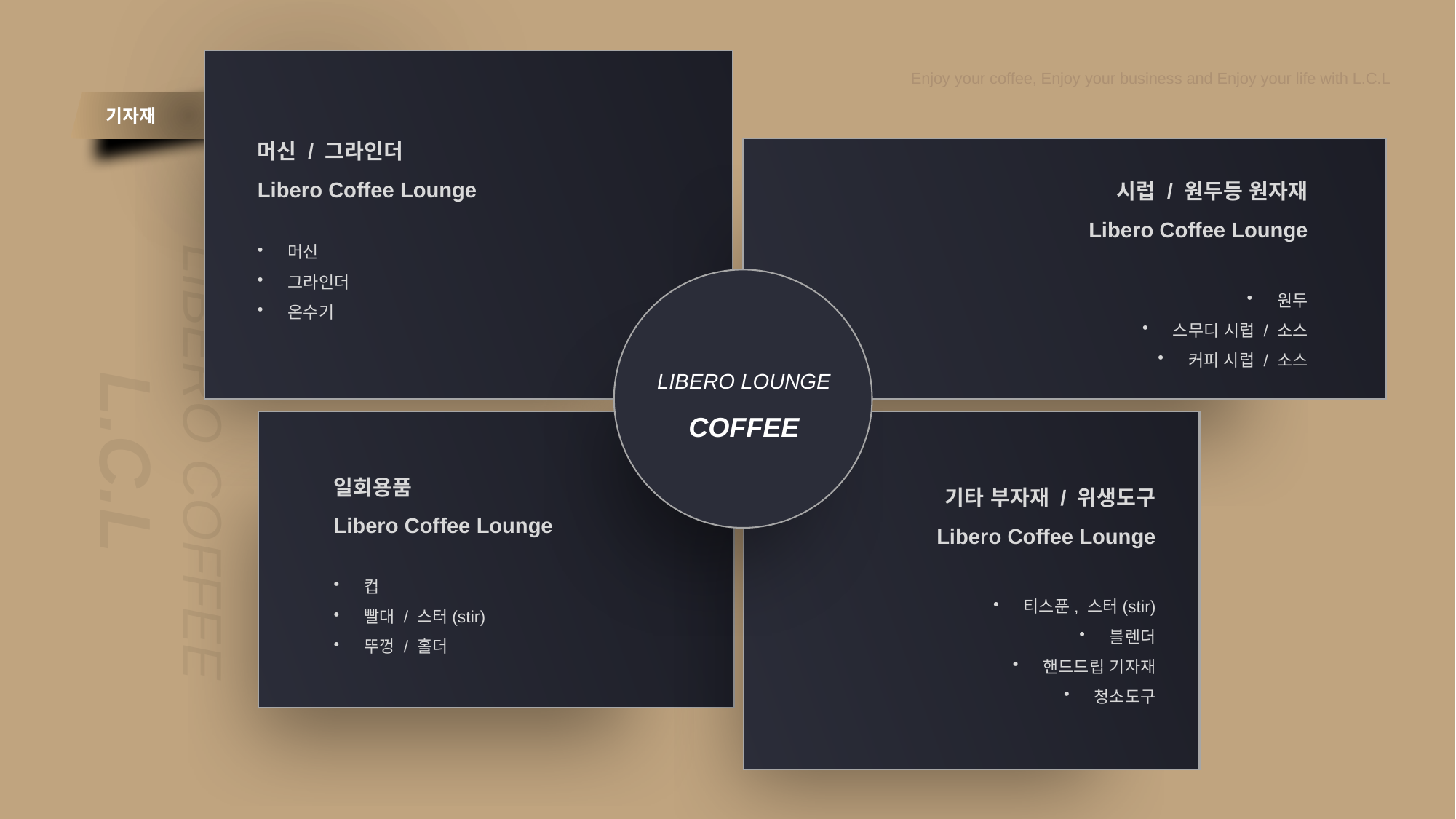

Enjoy your coffee, Enjoy your business and Enjoy your life with L.C.L

기자재
머신 / 그라인더
Libero Coffee Lounge

머신
그라인더
온수기

시럽 / 원두등 원자재
Libero Coffee Lounge

원두
스무디 시럽 / 소스
커피 시럽 / 소스

LIBERO LOUNGE
COFFEE
LIBERO COFFEE
L.C.L

일회용품
Libero Coffee Lounge

컵
빨대 / 스터(stir)
뚜껑 / 홀더
기타 부자재 / 위생도구
Libero Coffee Lounge

티스푼, 스터(stir)
블렌더
핸드드립 기자재
청소도구